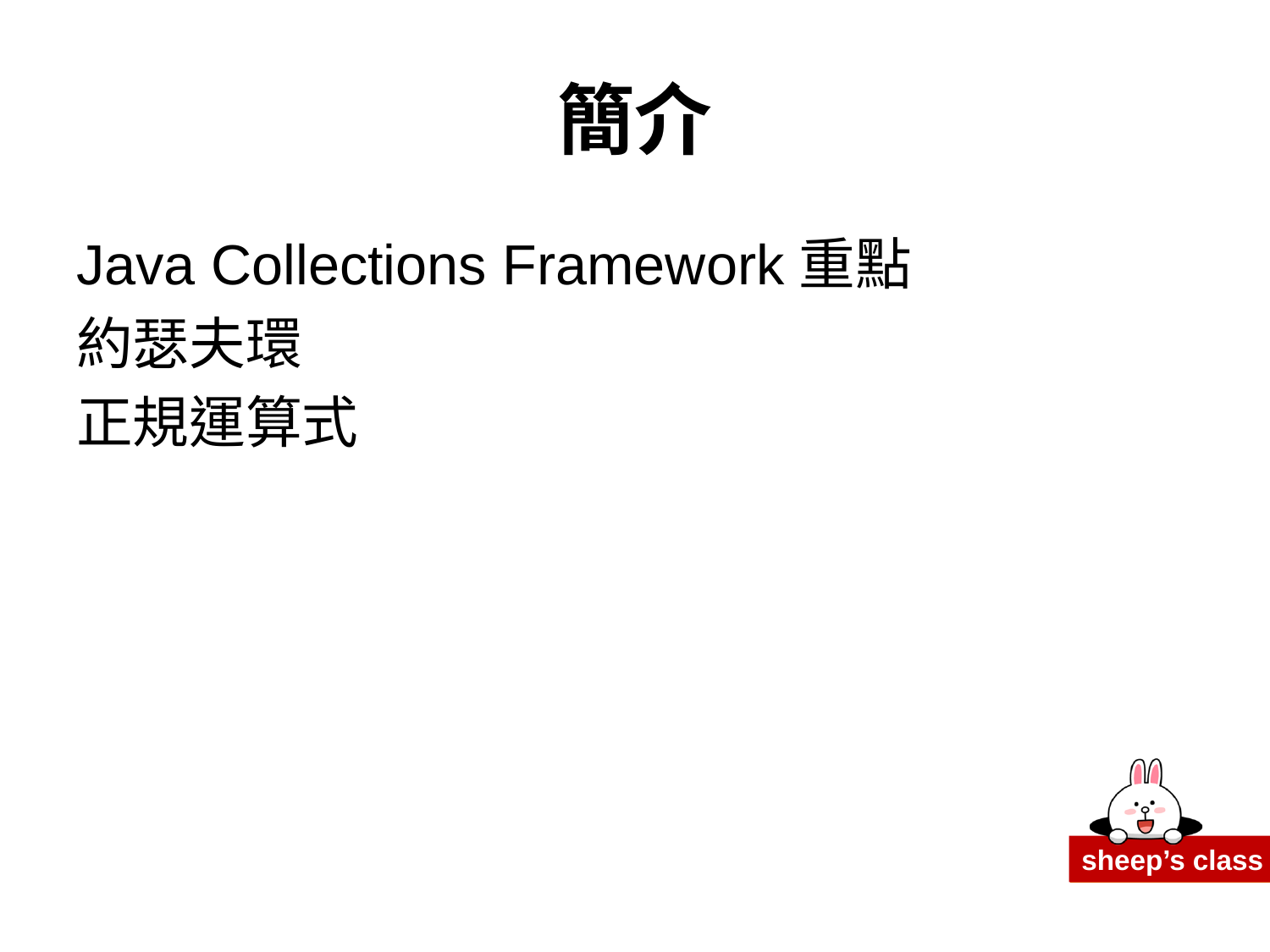

# 簡介
Java Collections Framework重點
約瑟夫環
正規運算式